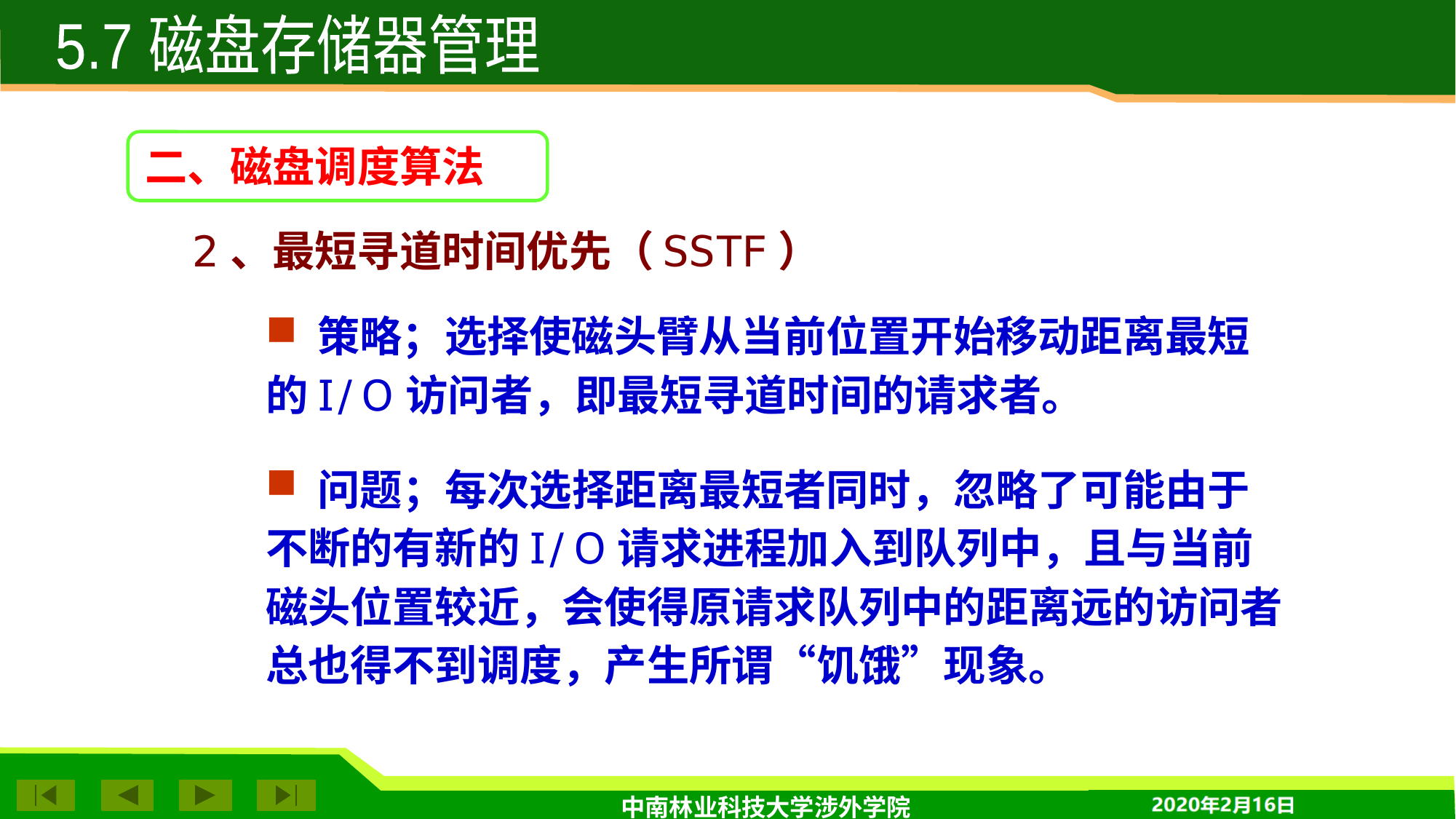

5.7 磁盘存储器管理

二、磁盘调度算法
2、最短寻道时间优先（SSTF）
 策略；选择使磁头臂从当前位置开始移动距离最短的I/O访问者，即最短寻道时间的请求者。
 问题；每次选择距离最短者同时，忽略了可能由于不断的有新的I/O请求进程加入到队列中，且与当前磁头位置较近，会使得原请求队列中的距离远的访问者总也得不到调度，产生所谓“饥饿”现象。